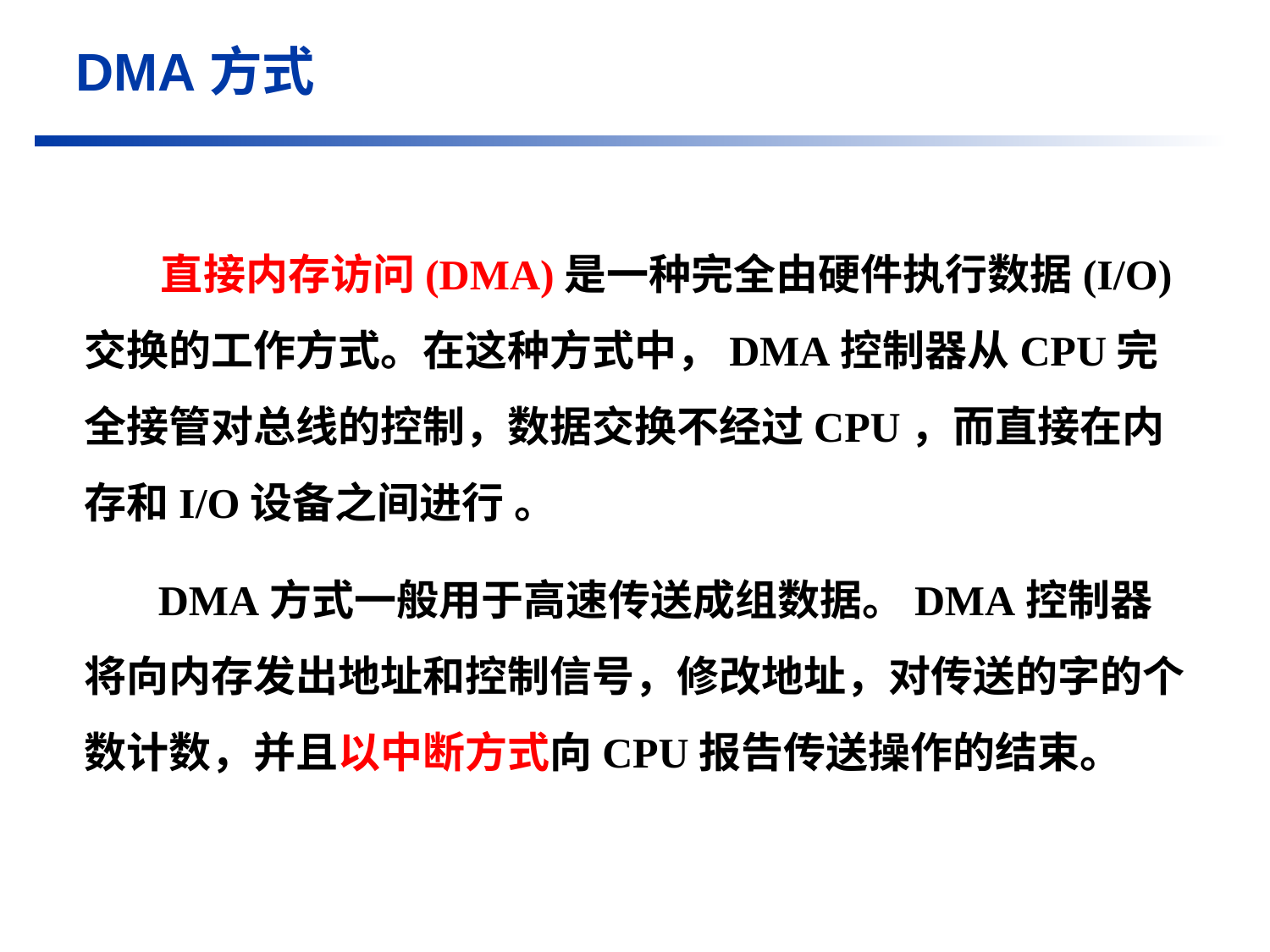

DMA方式
       直接内存访问(DMA)是一种完全由硬件执行数据(I/O)交换的工作方式。在这种方式中，DMA控制器从CPU完全接管对总线的控制，数据交换不经过CPU，而直接在内存和I/O设备之间进行 。
       DMA方式一般用于高速传送成组数据。DMA控制器将向内存发出地址和控制信号，修改地址，对传送的字的个数计数，并且以中断方式向CPU报告传送操作的结束。